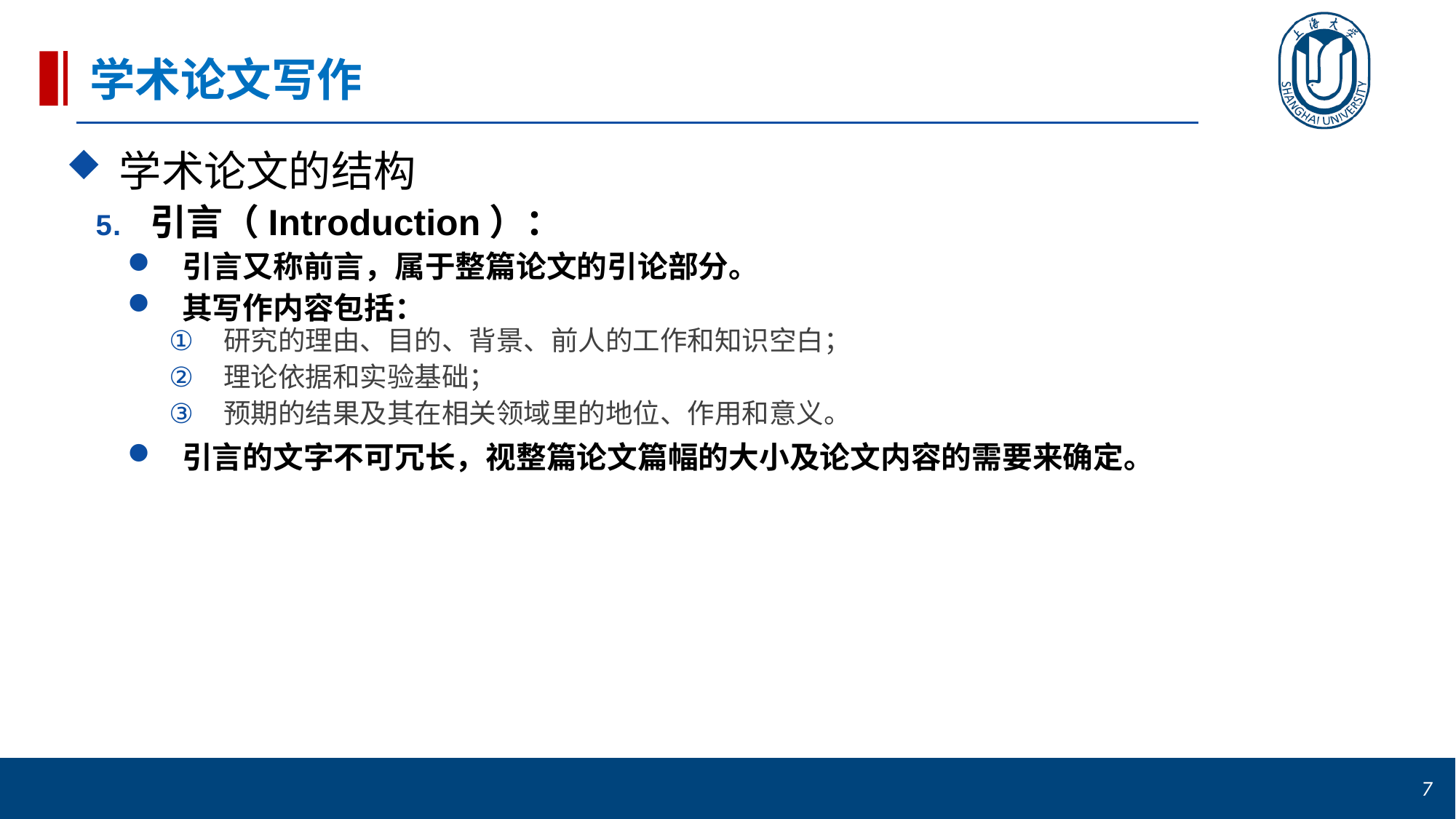

# 学术论文写作
学术论文的结构
引言（Introduction）：
引言又称前言，属于整篇论文的引论部分。
其写作内容包括：
研究的理由、目的、背景、前人的工作和知识空白；
理论依据和实验基础；
预期的结果及其在相关领域里的地位、作用和意义。
引言的文字不可冗长，视整篇论文篇幅的大小及论文内容的需要来确定。
7